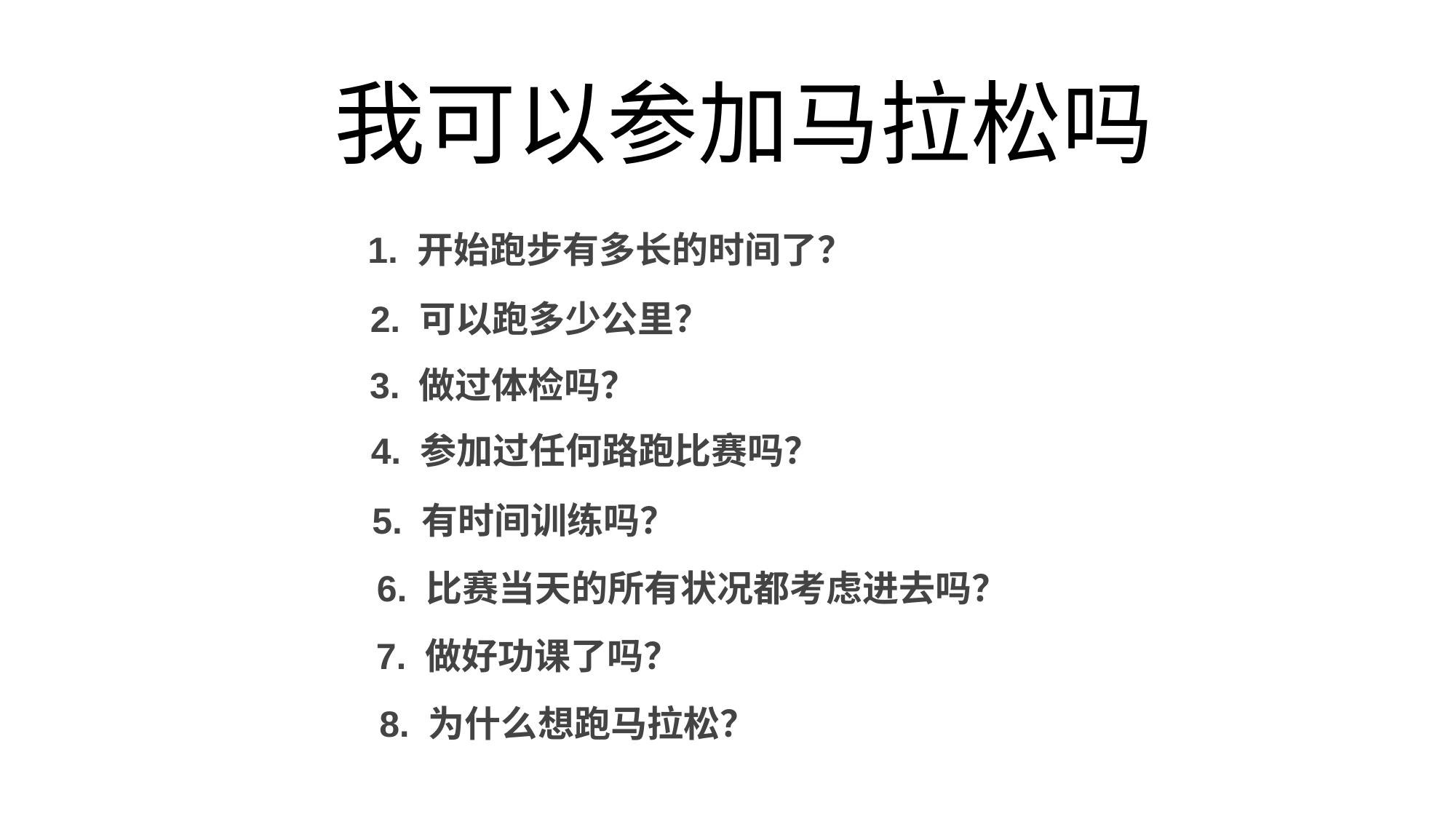

# 我可以参加马拉松吗
1. 开始跑步有多长的时间了？
2. 可以跑多少公里？
3. 做过体检吗？
4. 参加过任何路跑比赛吗？
5. 有时间训练吗？
6. 比赛当天的所有状况都考虑进去吗？
7. 做好功课了吗？
8. 为什么想跑马拉松？